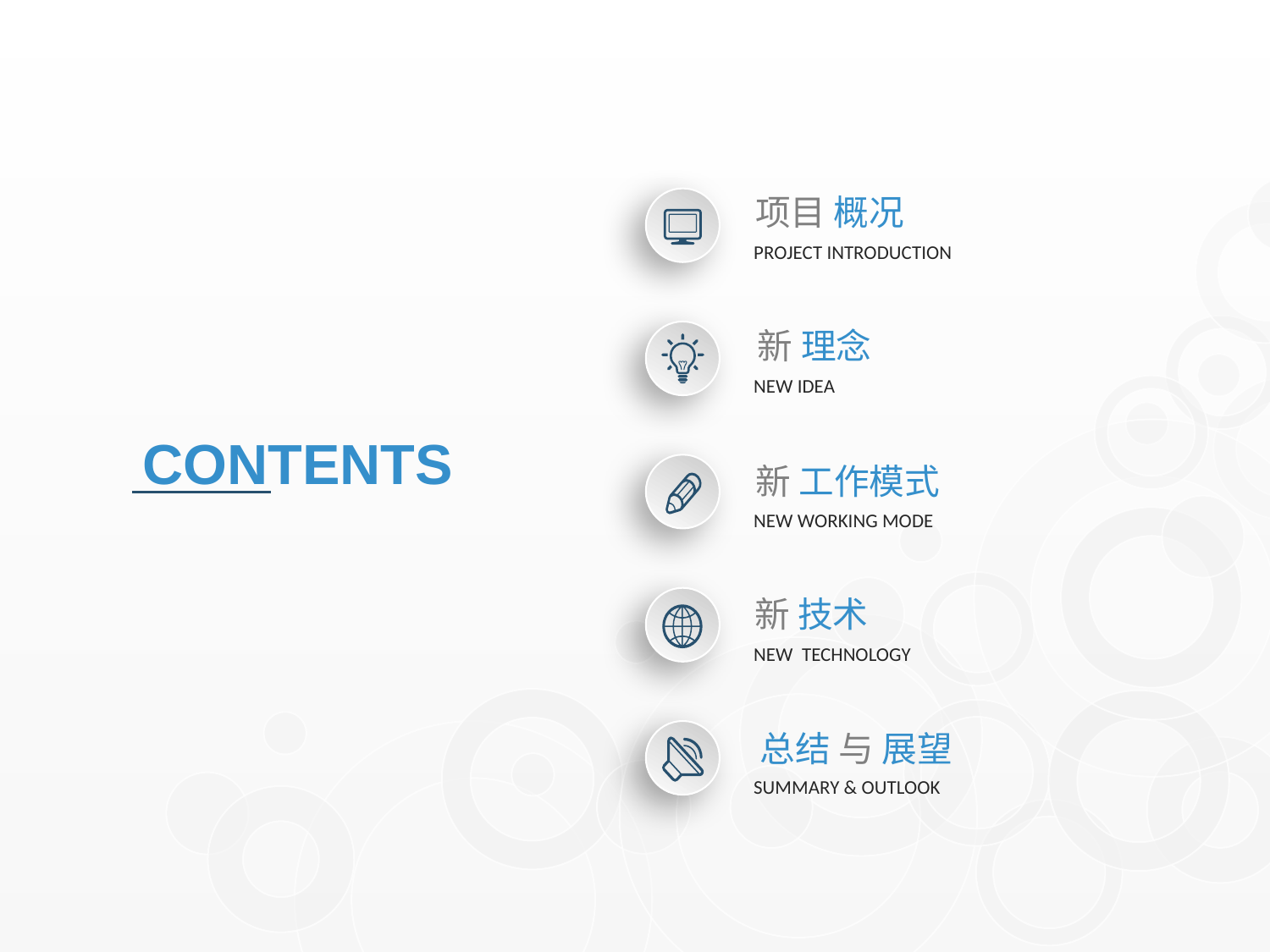

项目 概况

PROJECT INTRODUCTION
新 理念

NEW IDEA
CONTENTS
新 工作模式

NEW WORKING MODE
新 技术

NEW  TECHNOLOGY
总结 与 展望

SUMMARY & OUTLOOK